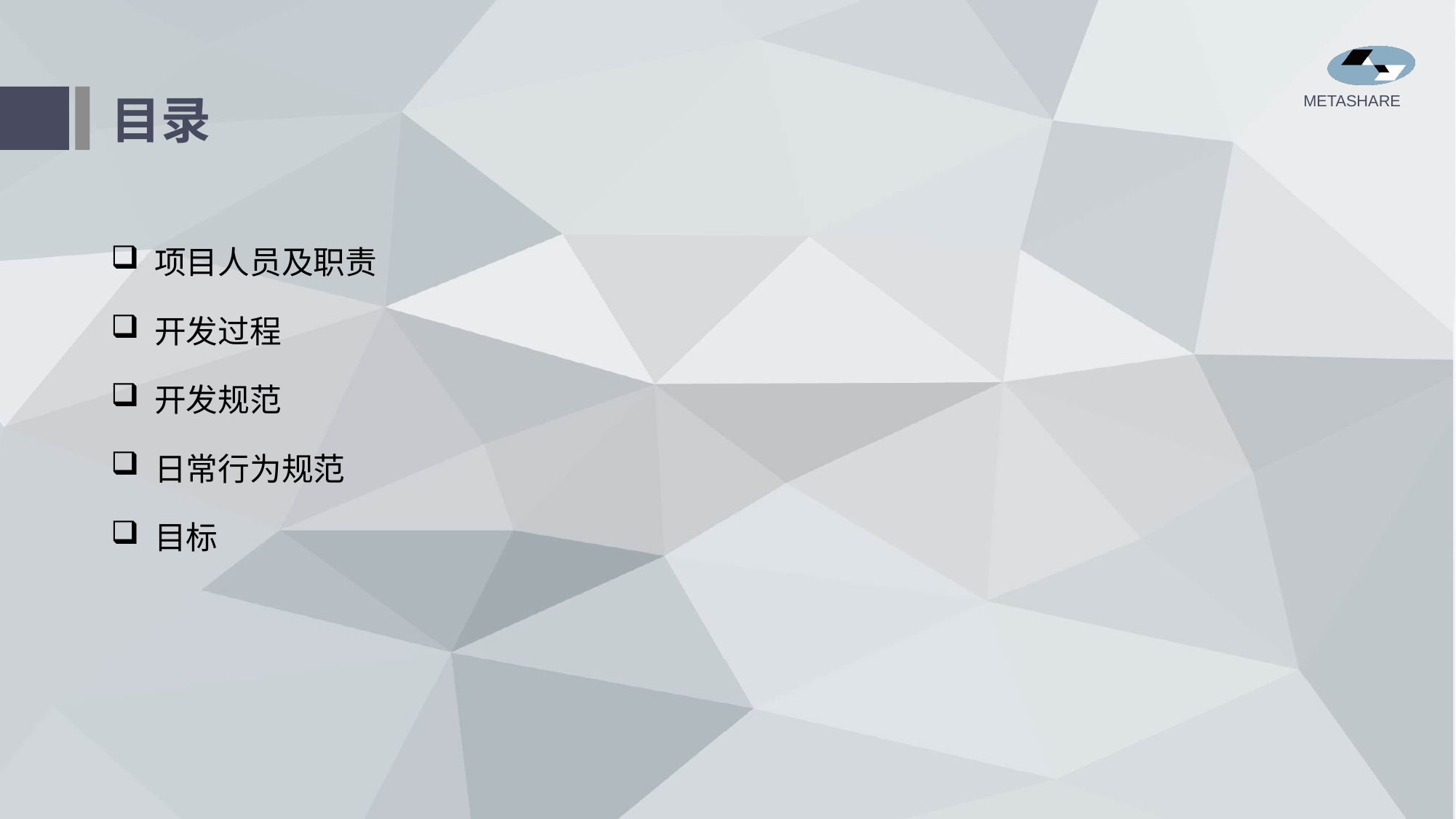

# 目录
 项目人员及职责
 开发过程
 开发规范
 日常行为规范
 目标